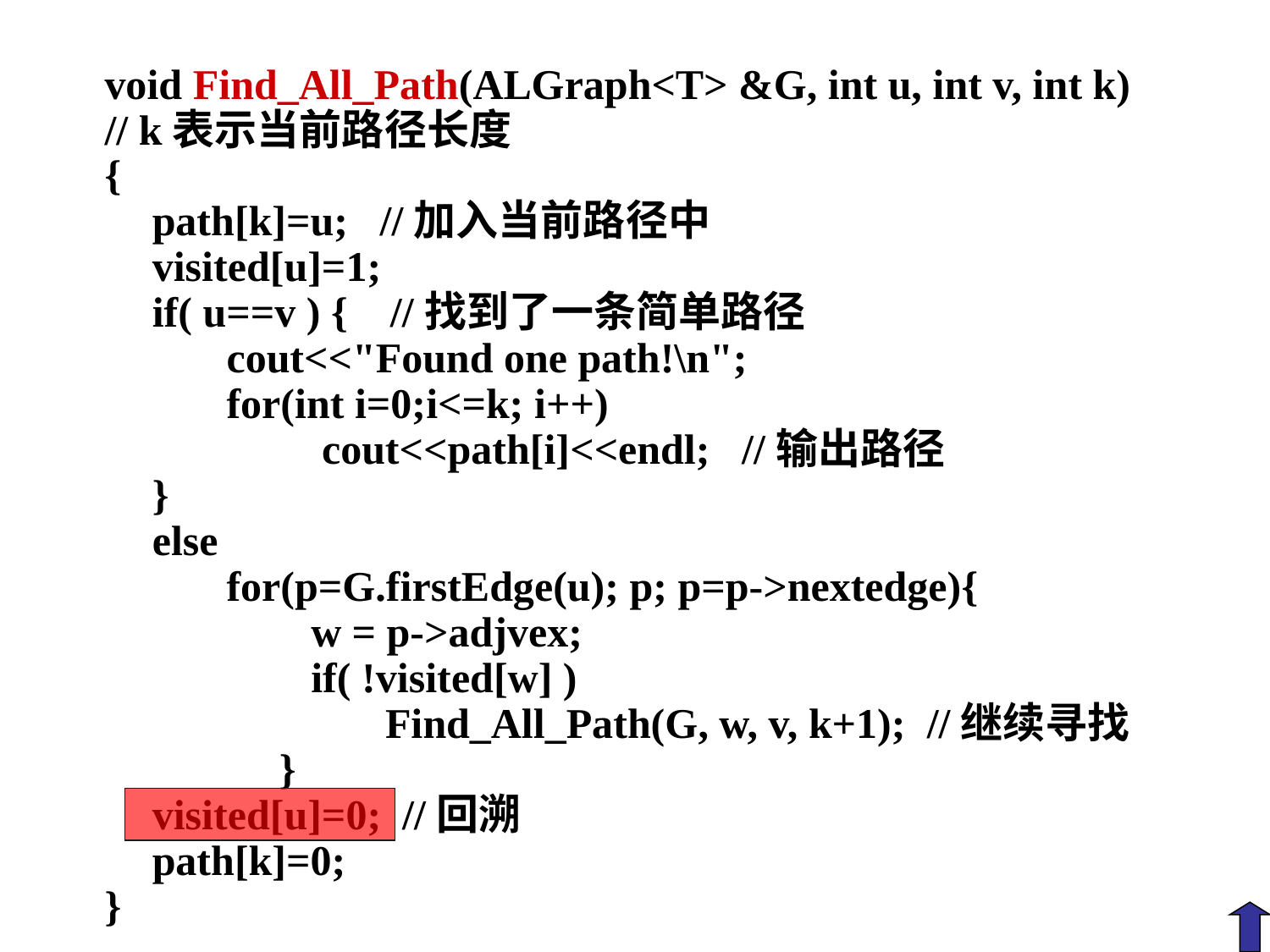

void Find_All_Path(ALGraph<T> &G, int u, int v, int k)
// k表示当前路径长度
{
	path[k]=u;   //加入当前路径中
	visited[u]=1;
	if( u==v ) {    //找到了一条简单路径
 	       cout<<"Found one path!\n";
	       for(int i=0;i<=k; i++)
	  	    cout<<path[i]<<endl;   //输出路径
	}
	else
	       for(p=G.firstEdge(u); p; p=p->nextedge){
		   w = p->adjvex;
		   if( !visited[w] )
		          Find_All_Path(G, w, v, k+1);  //继续寻找
		}
	visited[u]=0;  //回溯
	path[k]=0;
}